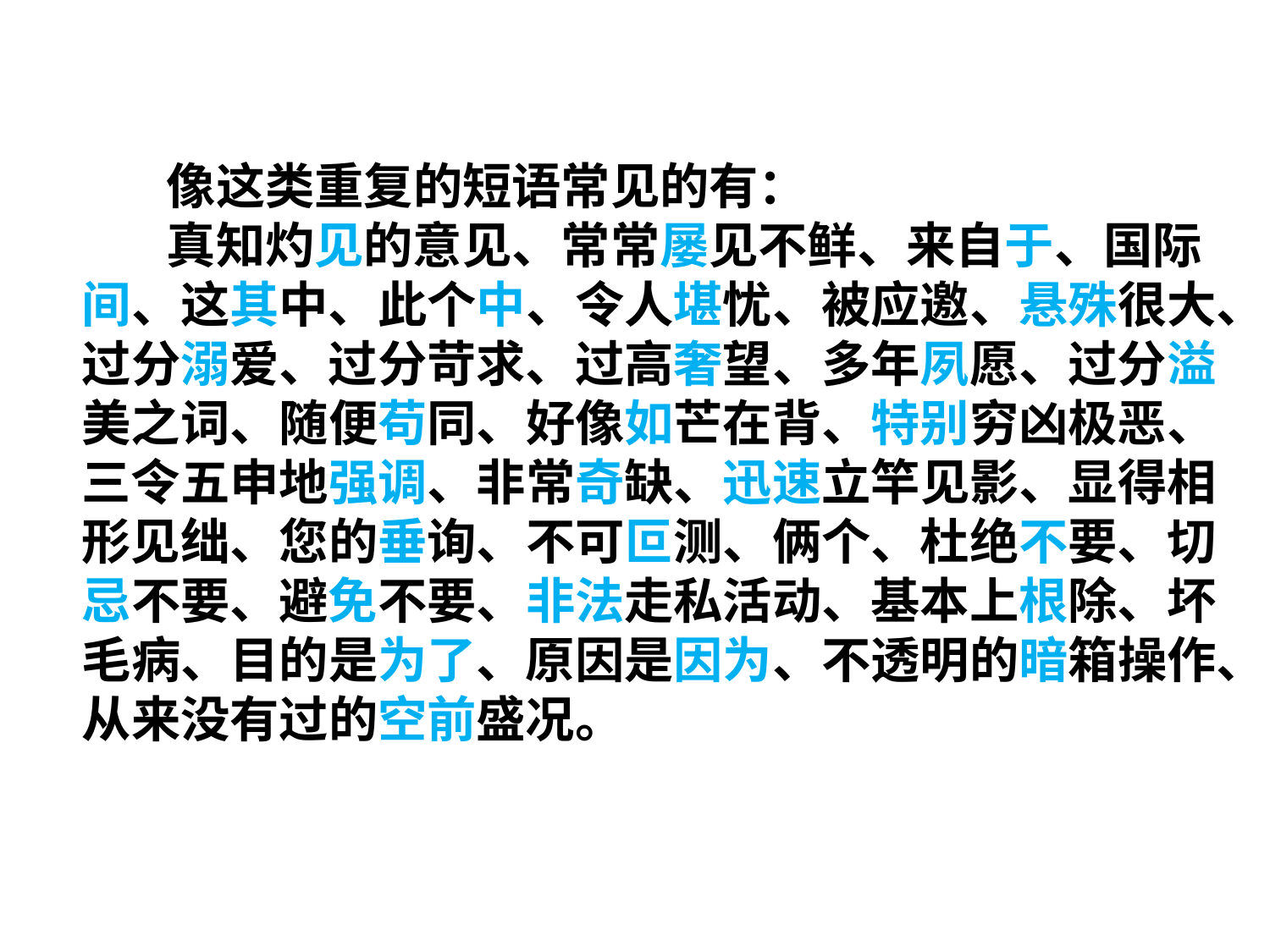

像这类重复的短语常见的有：
真知灼见的意见、常常屡见不鲜、来自于、国际间、这其中、此个中、令人堪忧、被应邀、悬殊很大、过分溺爱、过分苛求、过高奢望、多年夙愿、过分溢美之词、随便苟同、好像如芒在背、特别穷凶极恶、三令五申地强调、非常奇缺、迅速立竿见影、显得相形见绌、您的垂询、不可叵测、俩个、杜绝不要、切忌不要、避免不要、非法走私活动、基本上根除、坏毛病、目的是为了、原因是因为、不透明的暗箱操作、从来没有过的空前盛况。